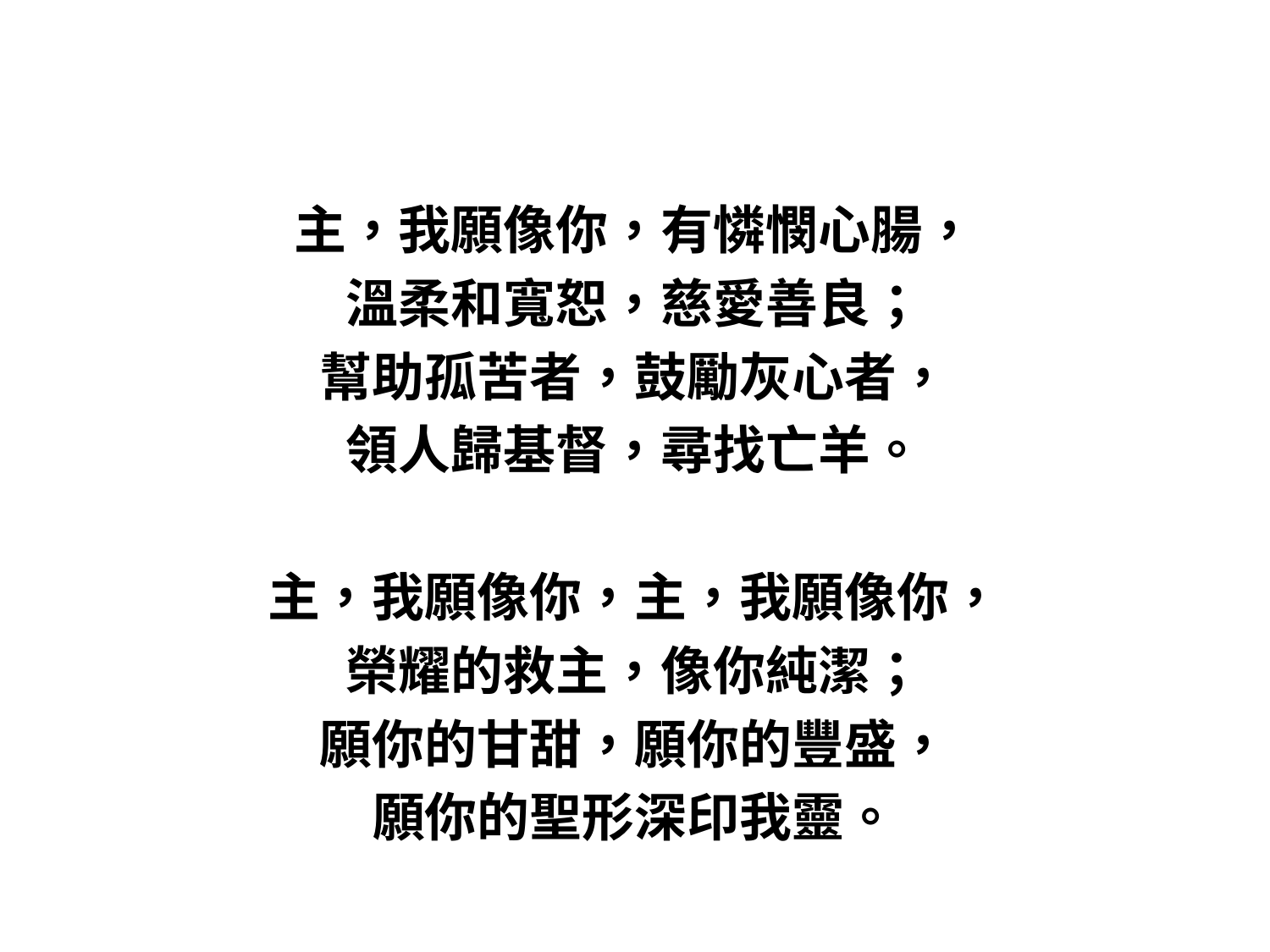

#
主，我願像你，有憐憫心腸，
溫柔和寬恕，慈愛善良；
幫助孤苦者，鼓勵灰心者，
領人歸基督，尋找亡羊。

主，我願像你，主，我願像你，
榮耀的救主，像你純潔；
願你的甘甜，願你的豐盛，
願你的聖形深印我靈。